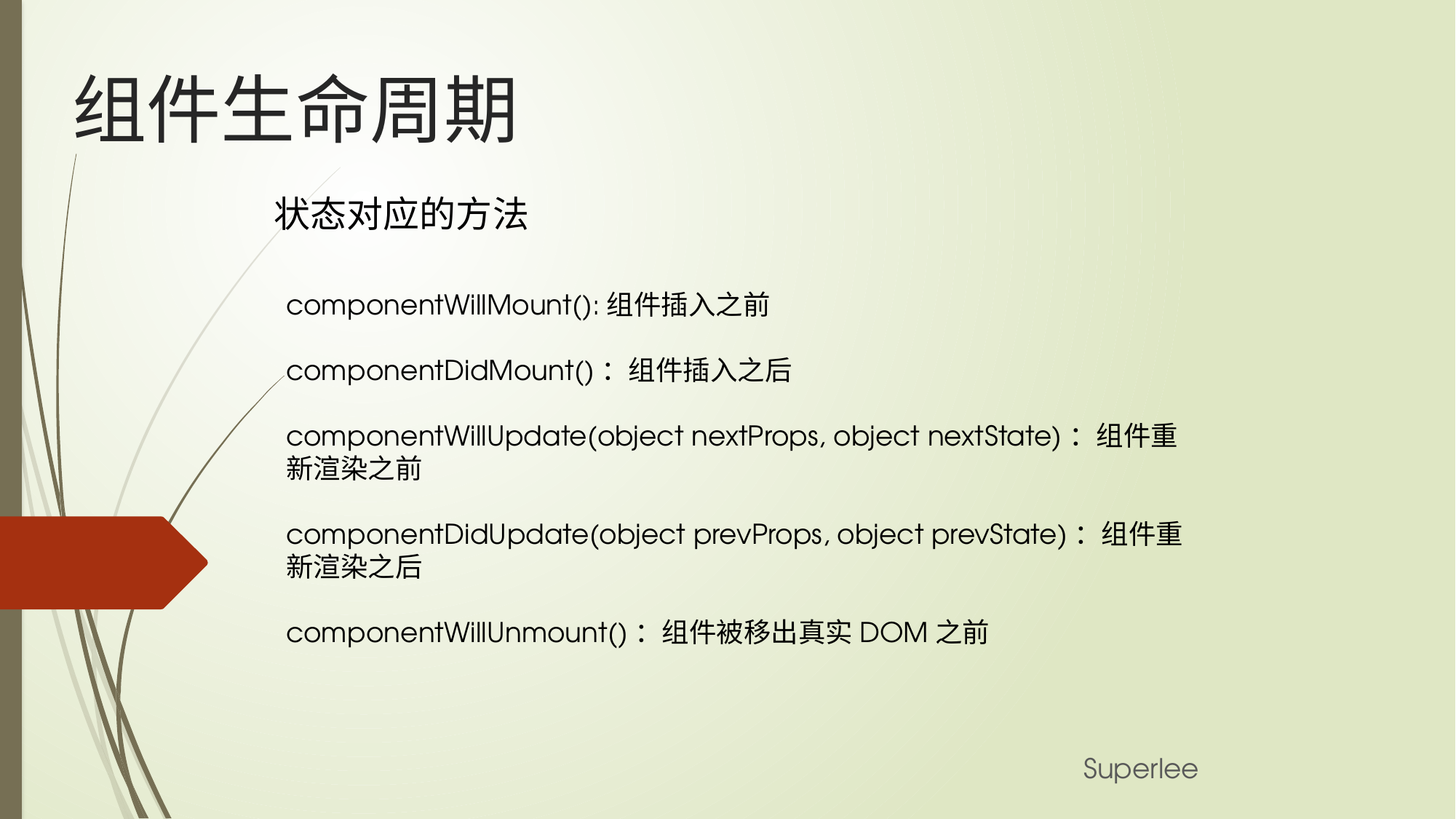

组件生命周期
状态对应的方法
componentWillMount():组件插入之前

componentDidMount()：组件插入之后

componentWillUpdate(object nextProps, object nextState)：组件重新渲染之前

componentDidUpdate(object prevProps, object prevState)：组件重新渲染之后

componentWillUnmount()：组件被移出真实DOM之前
Superlee